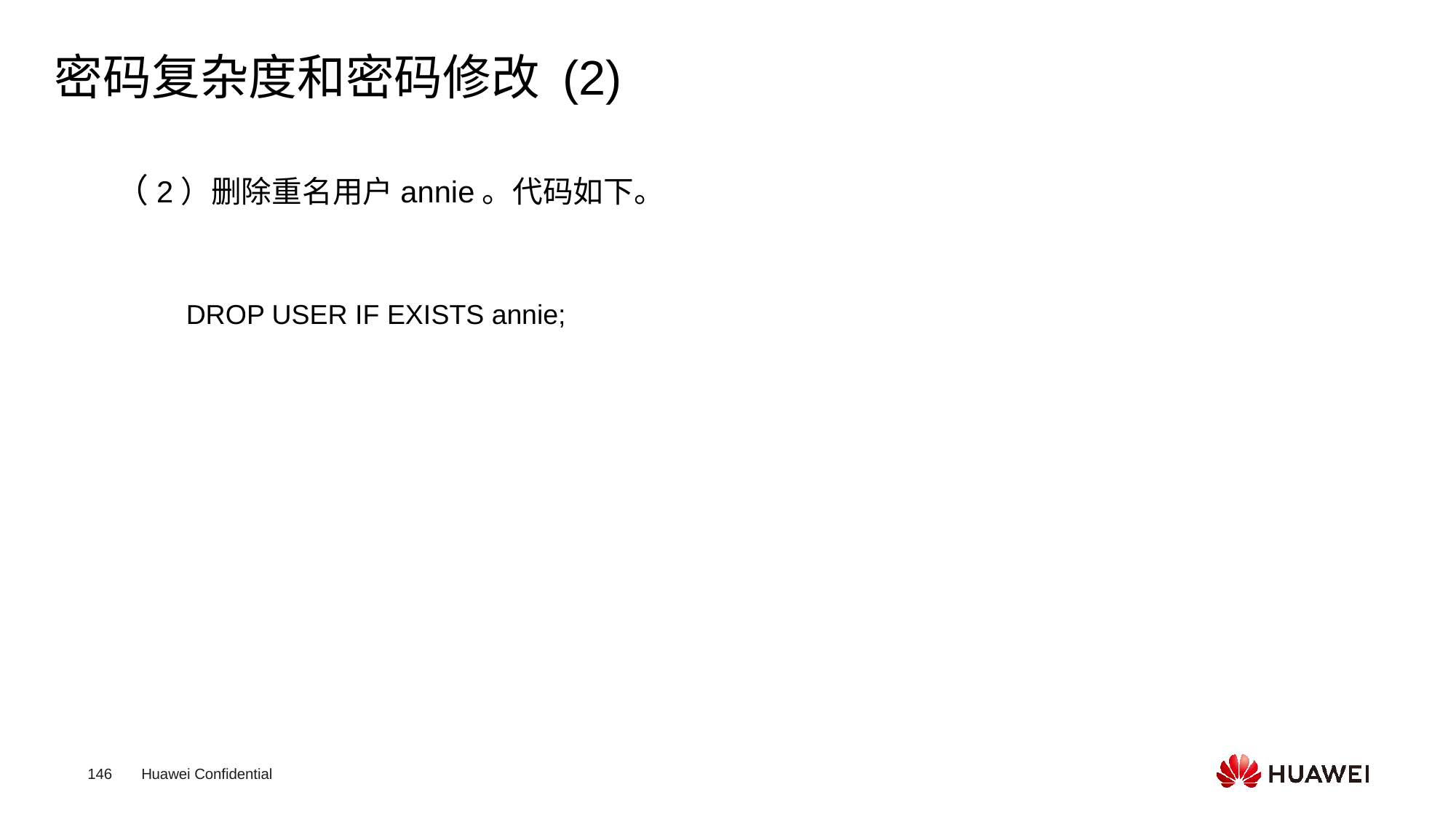

# 密码复杂度和密码修改 (2)
（2）删除重名用户annie。代码如下。

   DROP USER IF EXISTS annie;

Text
Text
Text
Text
Text
Text
Text
Text
Text
Text
Text
Text
Text
Text
Text
Text
Text
Text
Text
Text
Text
Text
Text
Text
Text
Text
Text
Text
Text
Text
Text
Text
Text
Text
Text
Text
Text
Text
Text
Text
Text
Text
Text
Text
Text
Text